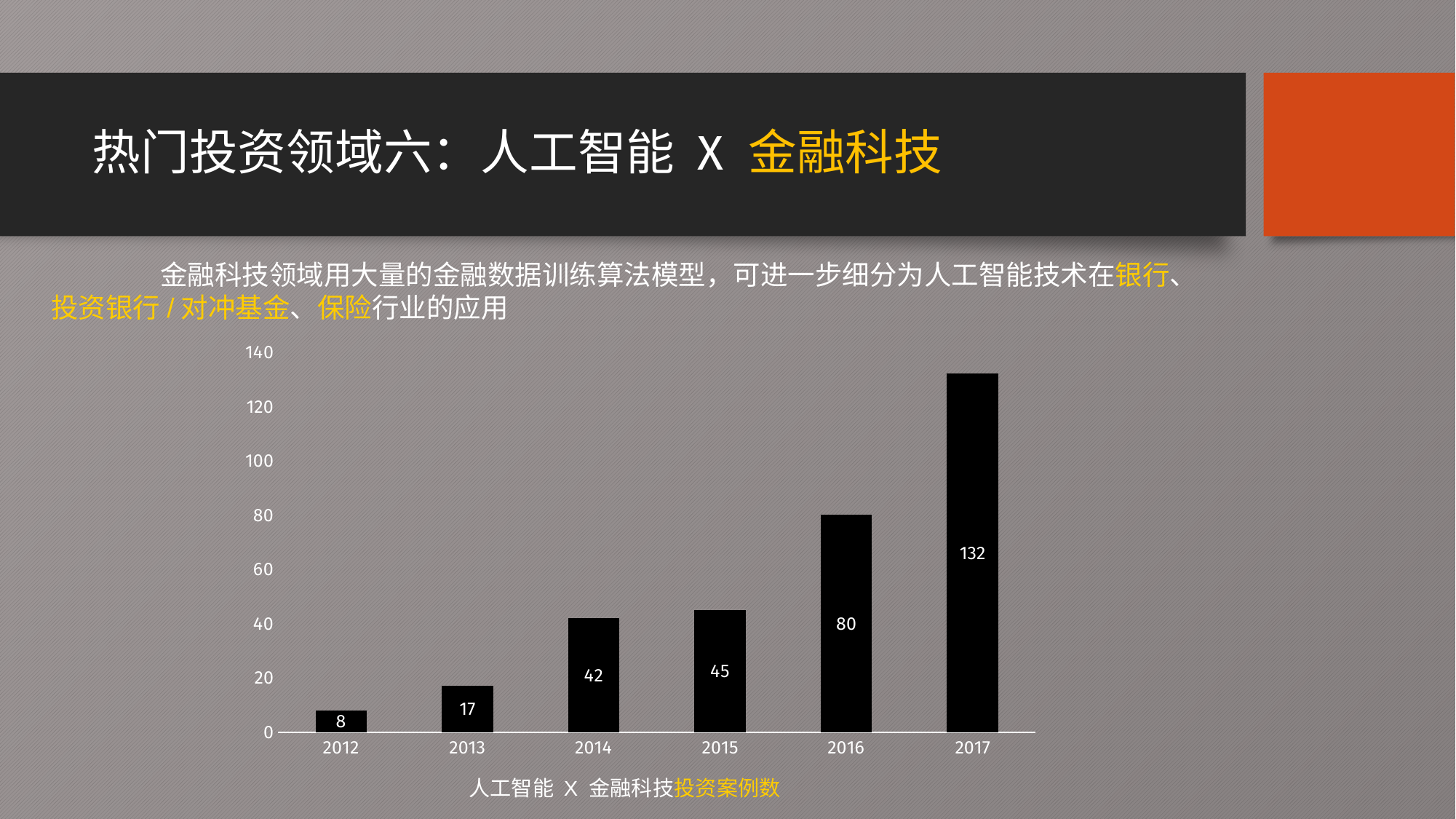

# 热门投资领域六：人工智能 X 金融科技
	金融科技领域用大量的金融数据训练算法模型，可进一步细分为人工智能技术在银行、投资银行/对冲基金、保险行业的应用

### Chart

| Category | 投资数量 |
|---|---|
| 2012 | 8.0 |
| 2013 | 17.0 |
| 2014 | 42.0 |
| 2015 | 45.0 |
| 2016 | 80.0 |
| 2017 | 132.0 |
人工智能 X 金融科技投资案例数